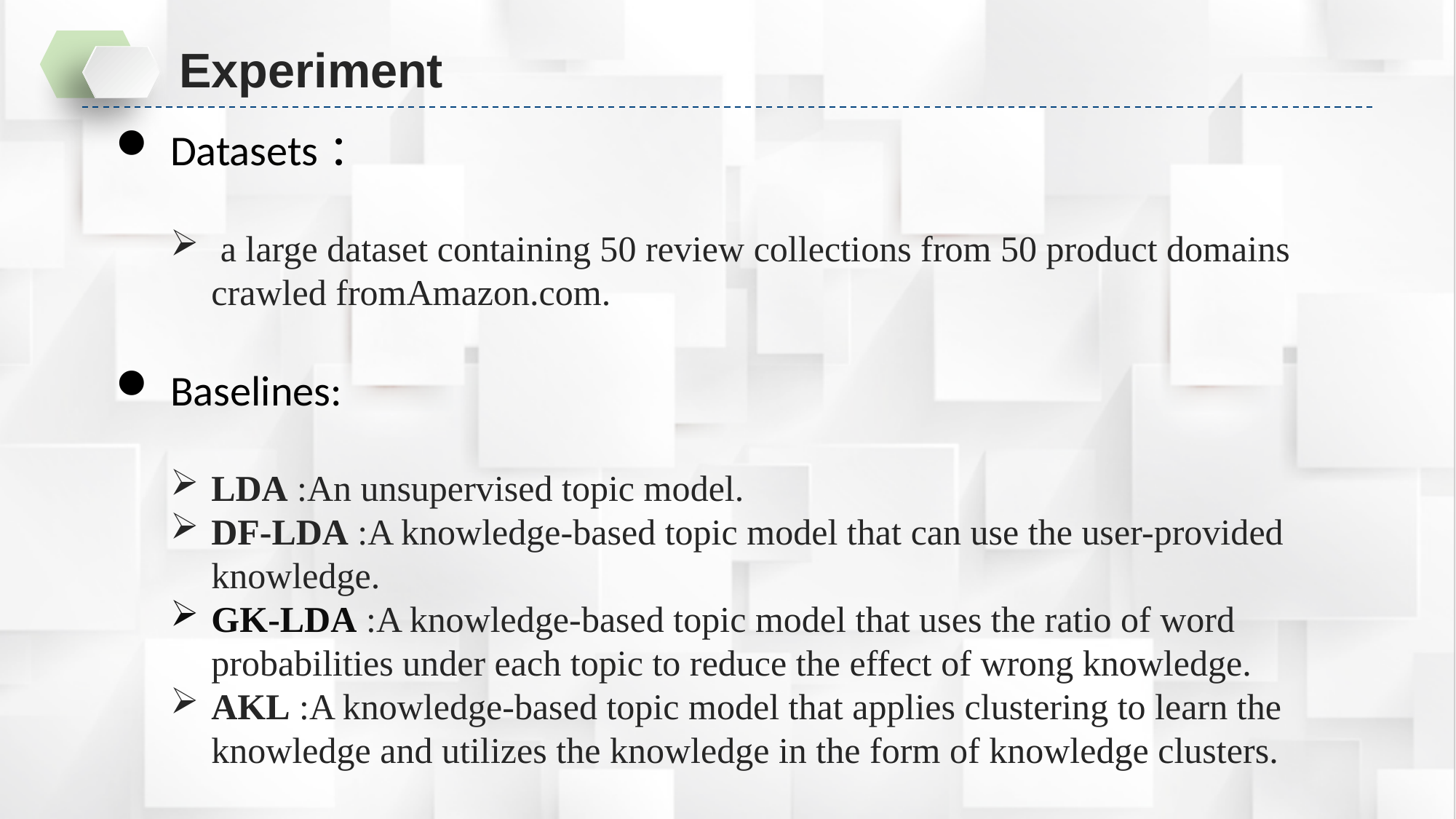

延迟符

Experiment

Datasets：

 a large dataset containing 50 review collections from 50 product domains crawled fromAmazon.com.

Baselines:

LDA :An unsupervised topic model.
DF-LDA :A knowledge-based topic model that can use the user-provided knowledge.
GK-LDA :A knowledge-based topic model that uses the ratio of word probabilities under each topic to reduce the effect of wrong knowledge.
AKL :A knowledge-based topic model that applies clustering to learn the knowledge and utilizes the knowledge in the form of knowledge clusters.